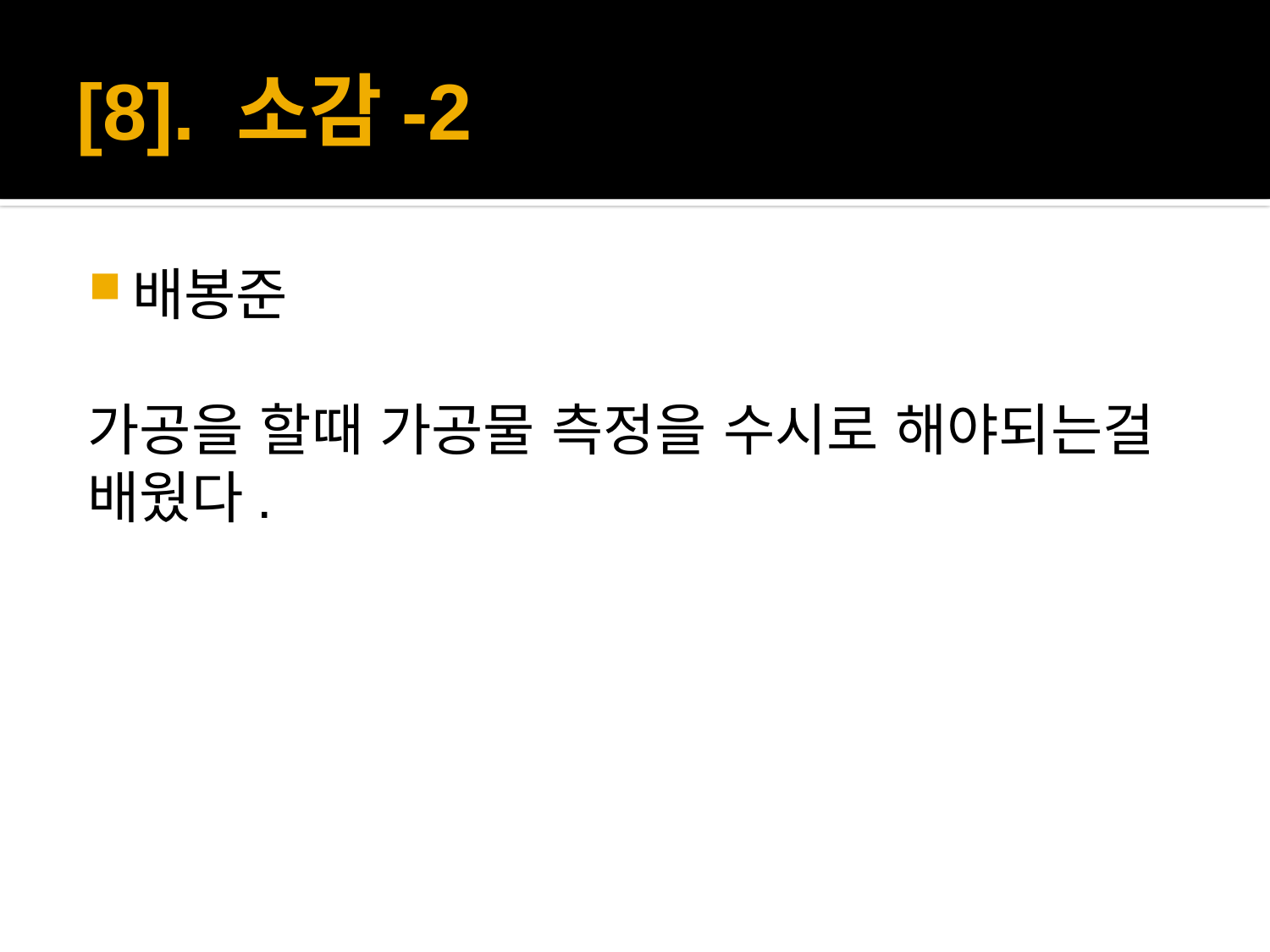

# [8]. 소감-2
배봉준

가공을 할때 가공물 측정을 수시로 해야되는걸 배웠다.